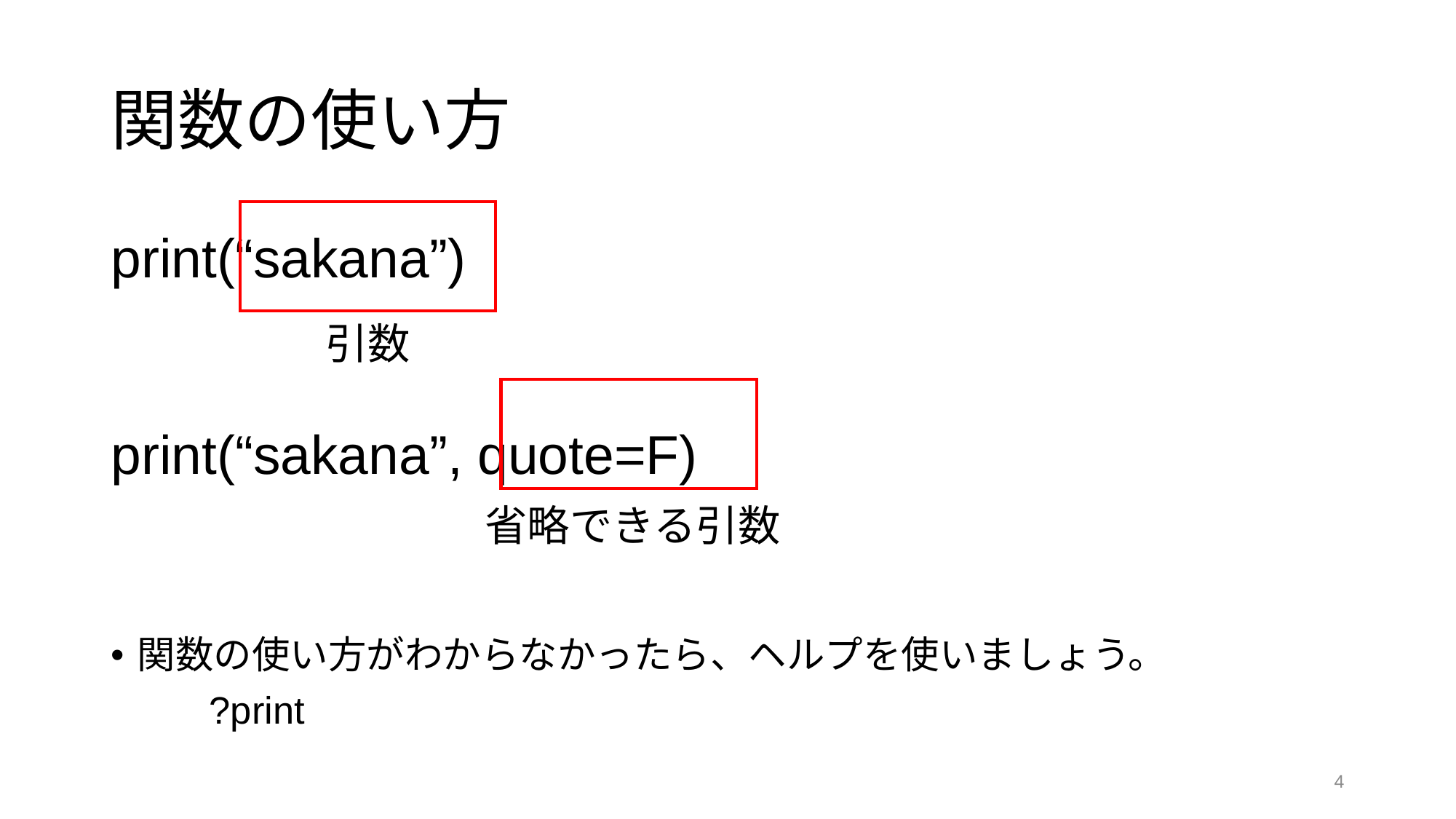

# 関数の使い方

print(“sakana”)

print(“sakana”, quote=F)

関数の使い方がわからなかったら、ヘルプを使いましょう。
	?print

引数

省略できる引数
4